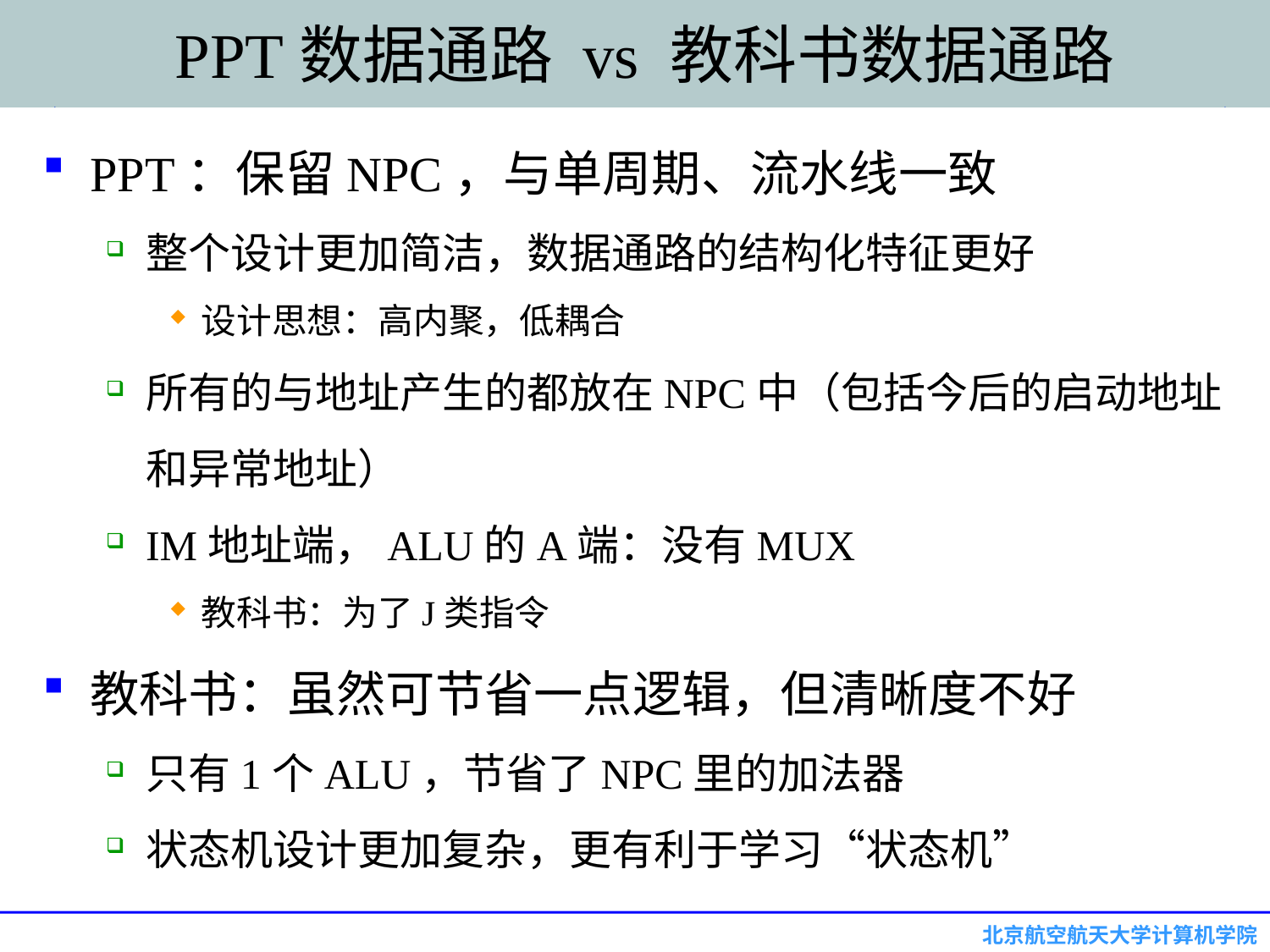

# PPT数据通路 vs 教科书数据通路
PPT：保留NPC，与单周期、流水线一致
整个设计更加简洁，数据通路的结构化特征更好
设计思想：高内聚，低耦合
所有的与地址产生的都放在NPC中（包括今后的启动地址和异常地址）
IM地址端，ALU的A端：没有MUX
教科书：为了J类指令
教科书：虽然可节省一点逻辑，但清晰度不好
只有1个ALU，节省了NPC里的加法器
状态机设计更加复杂，更有利于学习“状态机”